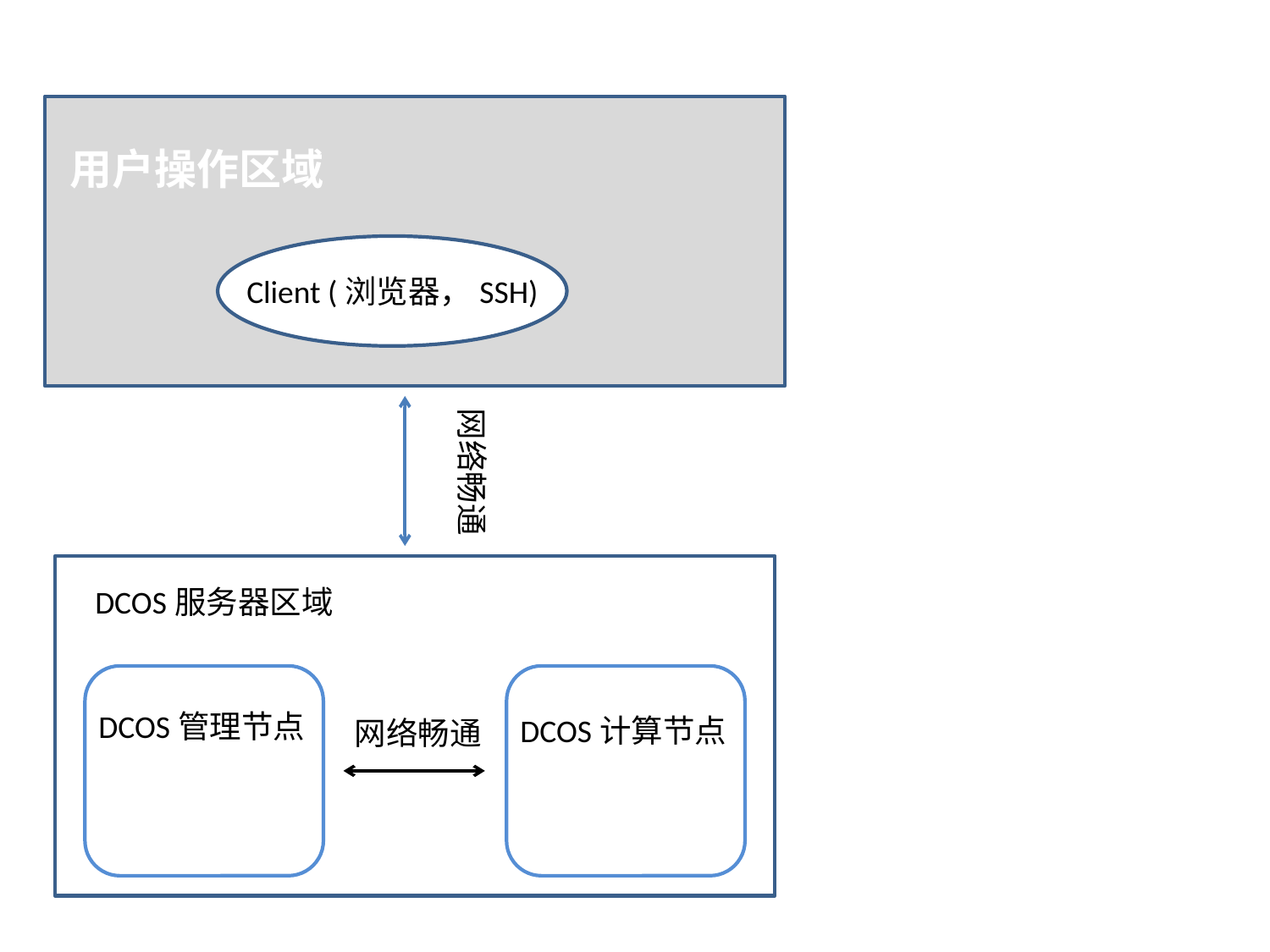

用户操作区域

Client (浏览器，SSH)
网络畅通

DCOS服务器区域

DCOS管理节点
DCOS计算节点
网络畅通